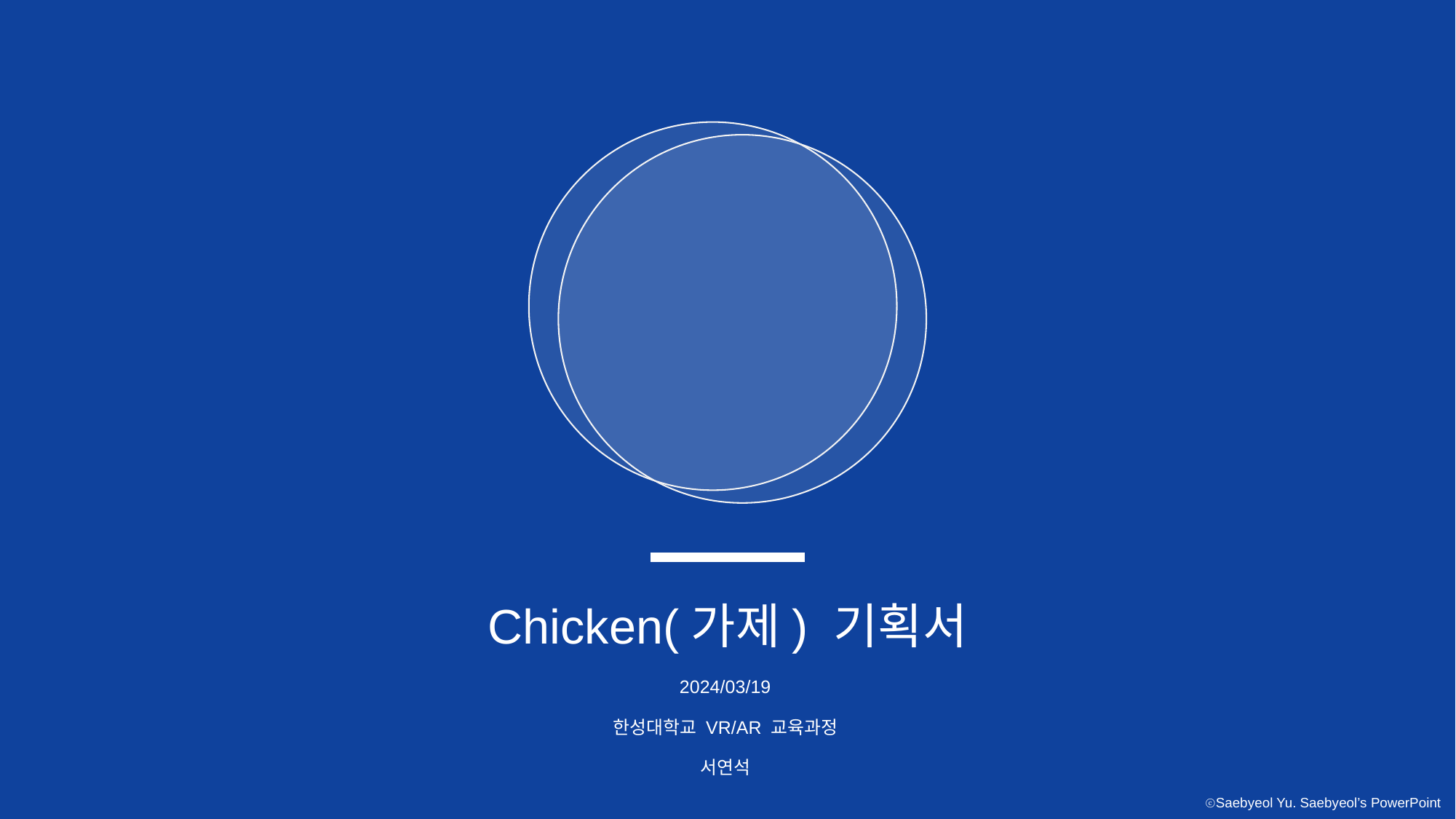

Chicken(가제) 기획서
2024/03/19
한성대학교 VR/AR 교육과정
서연석